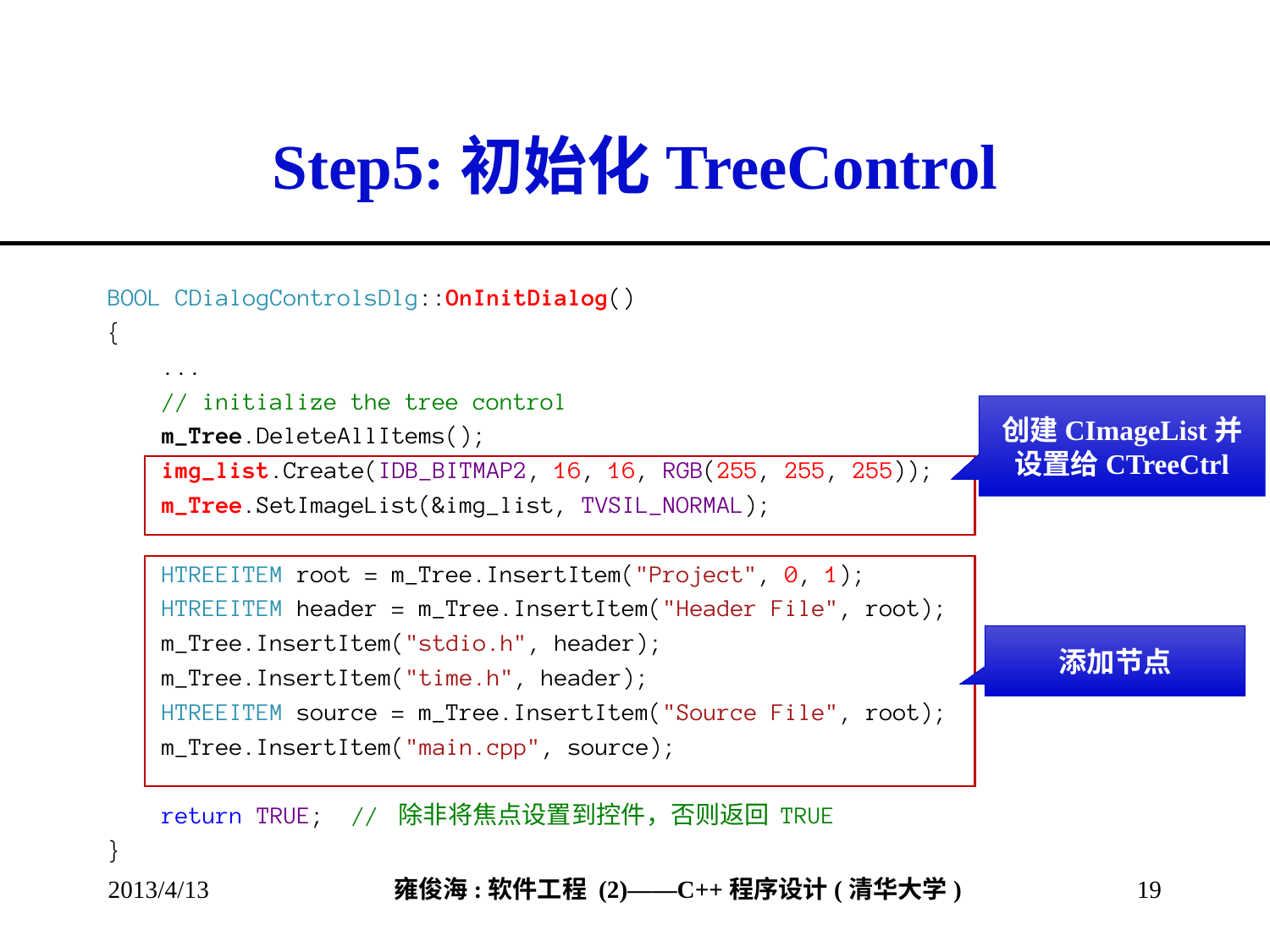

# Step5:初始化TreeControl
BOOL CDialogControlsDlg::OnInitDialog()
{
    ...
    // initialize the tree control
    m_Tree.DeleteAllItems();
    img_list.Create(IDB_BITMAP2, 16, 16, RGB(255, 255, 255));
    m_Tree.SetImageList(&img_list, TVSIL_NORMAL);

    HTREEITEM root = m_Tree.InsertItem("Project", 0, 1);
    HTREEITEM header = m_Tree.InsertItem("Header File", root);
    m_Tree.InsertItem("stdio.h", header);
    m_Tree.InsertItem("time.h", header);
    HTREEITEM source = m_Tree.InsertItem("Source File", root);
    m_Tree.InsertItem("main.cpp", source);

    return TRUE;  // 除非将焦点设置到控件，否则返回 TRUE
}
创建CImageList并设置给CTreeCtrl

添加节点
2013/4/13
19